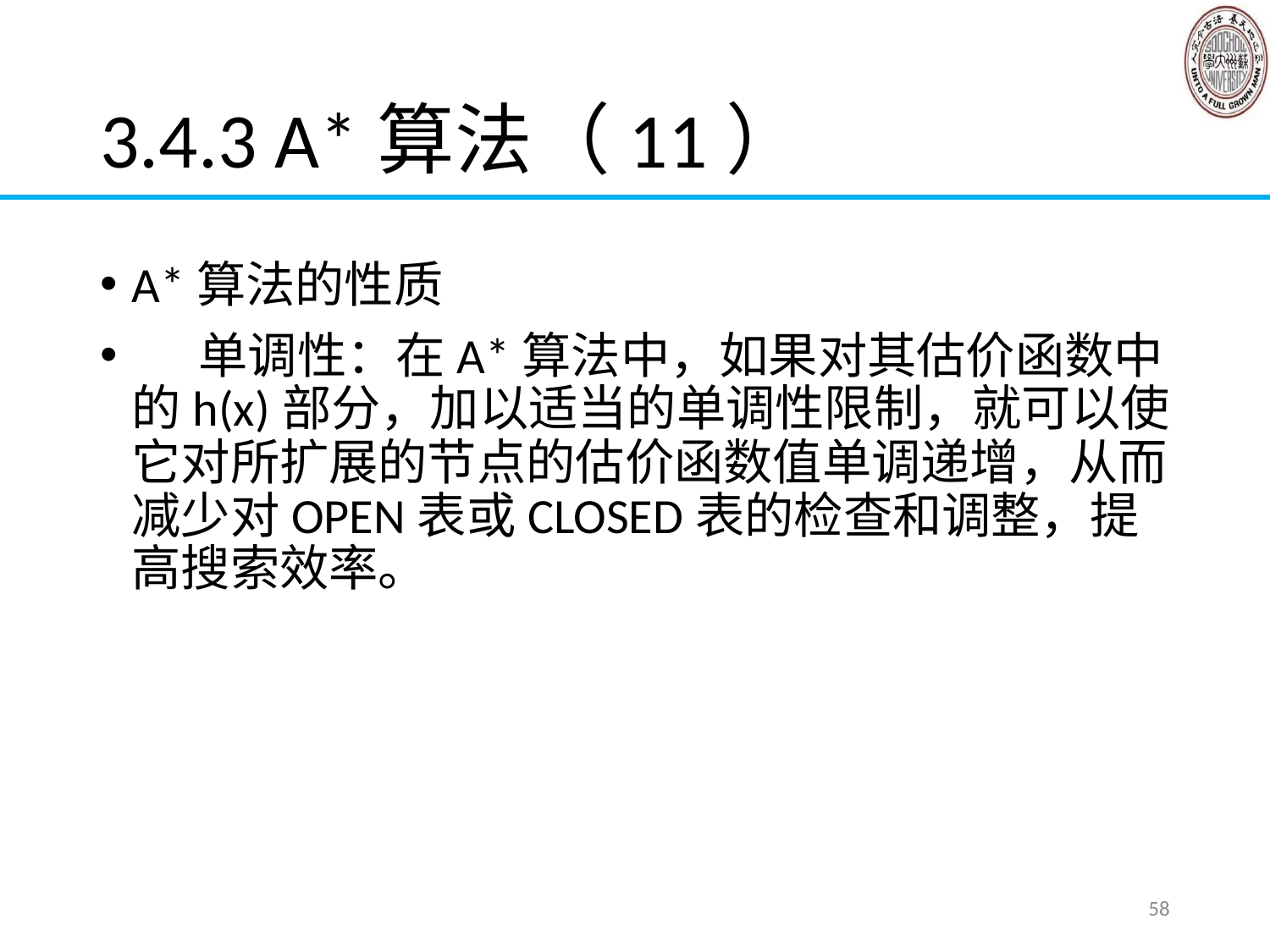

# 3.4.3 A*算法（11）
A*算法的性质
     单调性：在A*算法中，如果对其估价函数中的h(x)部分，加以适当的单调性限制，就可以使它对所扩展的节点的估价函数值单调递增，从而减少对OPEN表或CLOSED表的检查和调整，提高搜索效率。

58